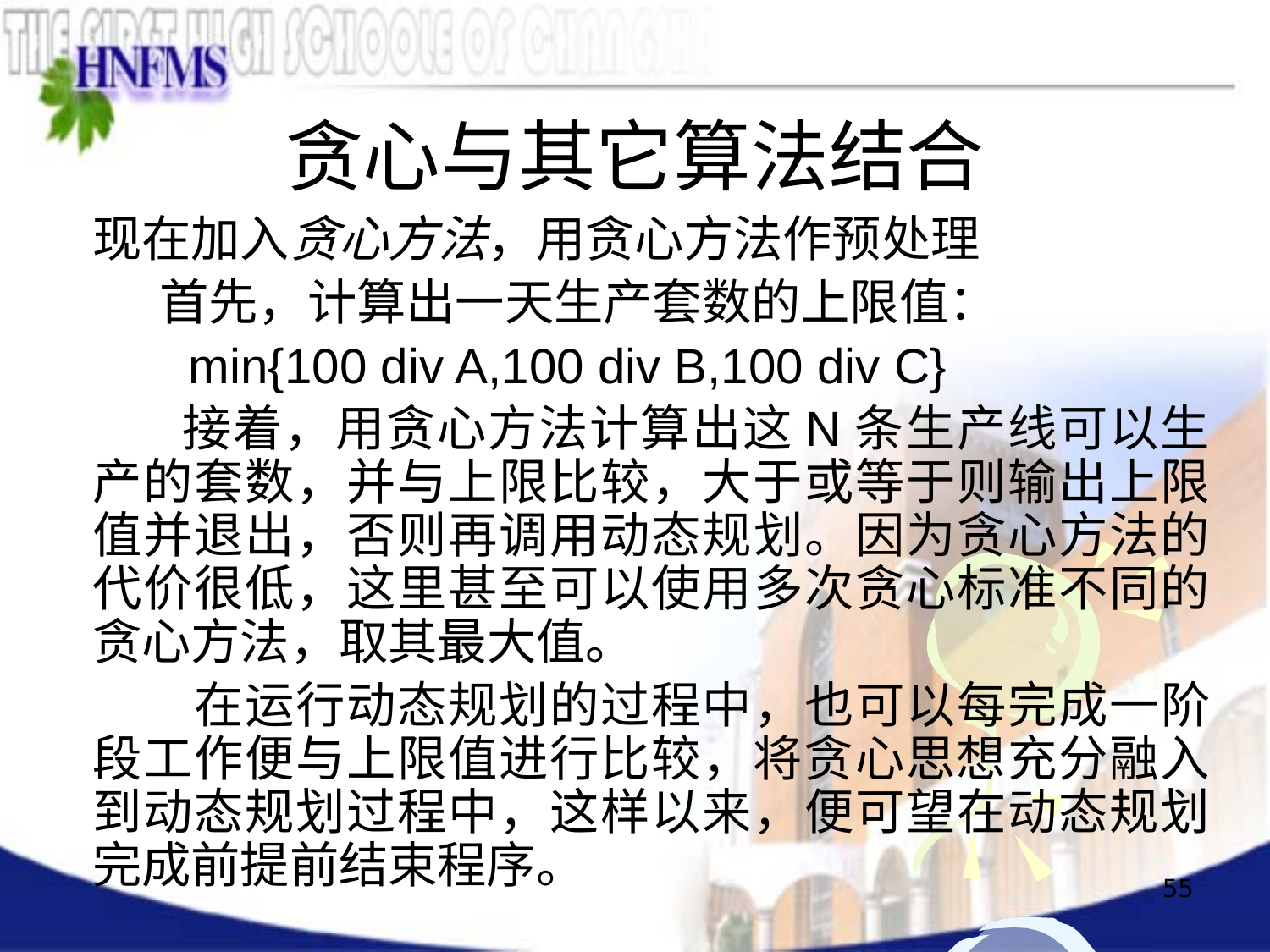

# 贪心与其它算法结合
现在加入贪心方法，用贪心方法作预处理
     首先，计算出一天生产套数的上限值：
       min{100 div A,100 div B,100 div C}
      接着，用贪心方法计算出这N条生产线可以生产的套数，并与上限比较，大于或等于则输出上限值并退出，否则再调用动态规划。因为贪心方法的代价很低，这里甚至可以使用多次贪心标准不同的贪心方法，取其最大值。
       在运行动态规划的过程中，也可以每完成一阶段工作便与上限值进行比较，将贪心思想充分融入到动态规划过程中，这样以来，便可望在动态规划完成前提前结束程序。
55